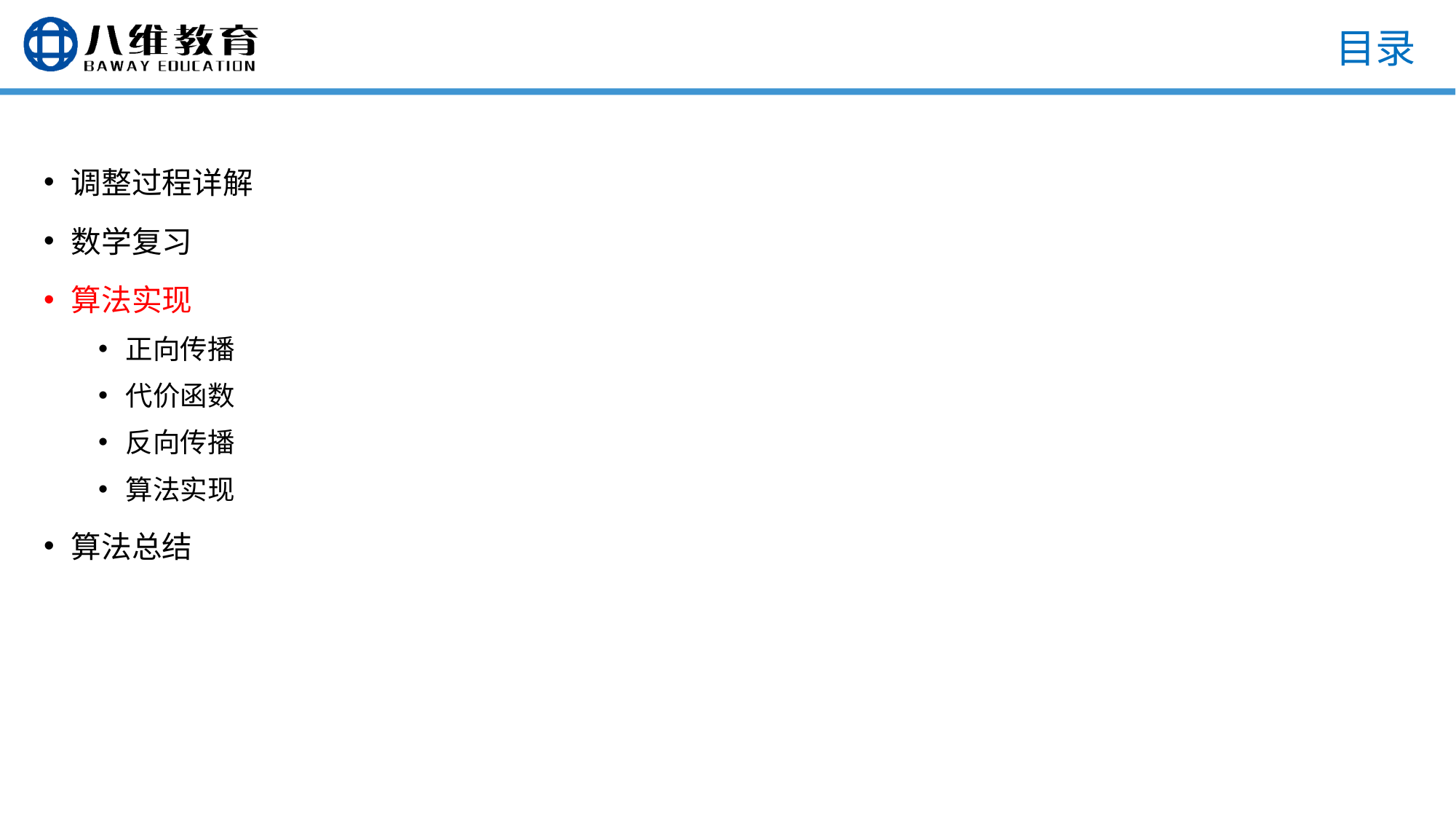

# 目录
调整过程详解
数学复习
算法实现
正向传播
代价函数
反向传播
算法实现
算法总结